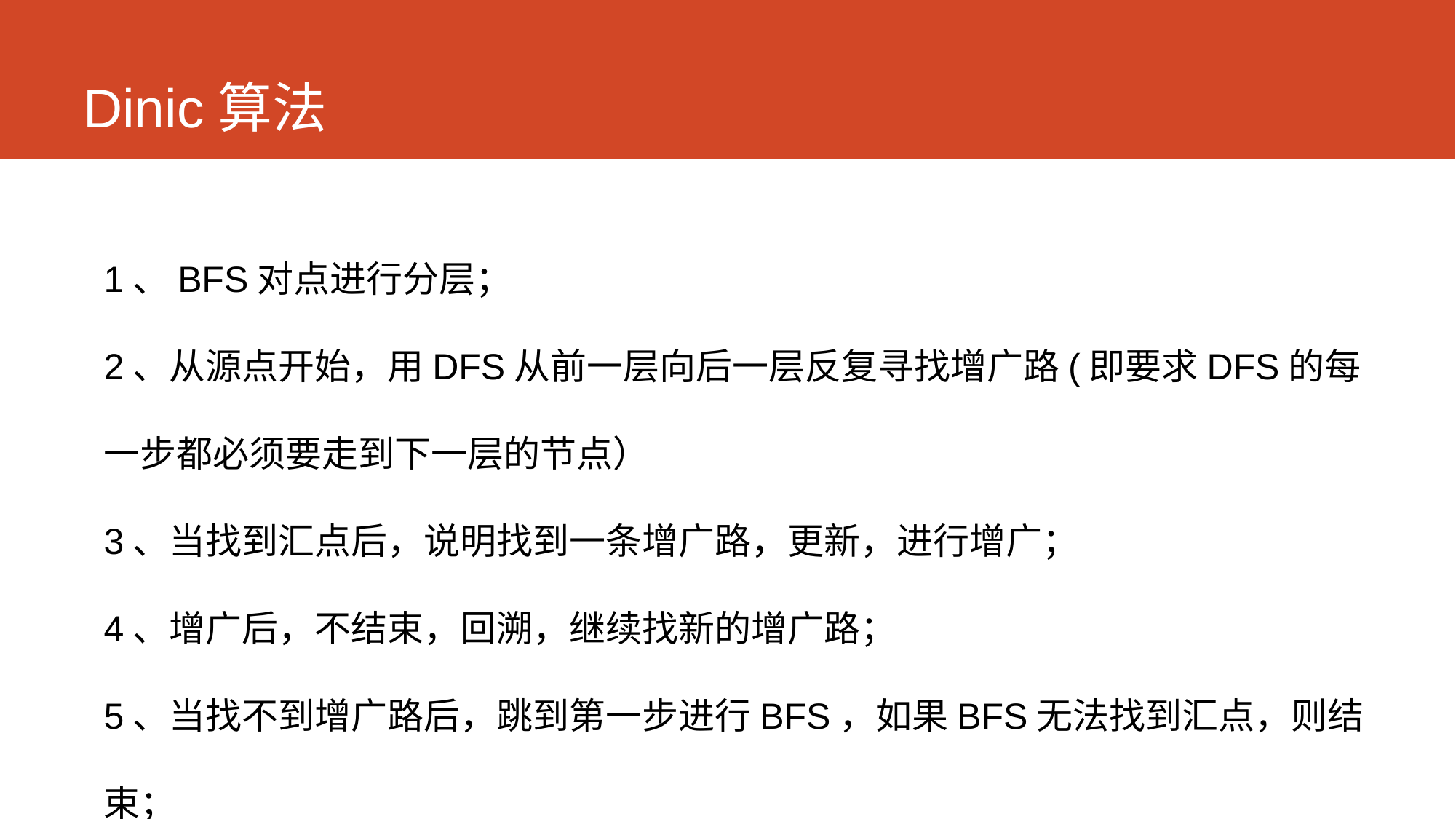

# Dinic算法
1、BFS对点进行分层；
2、从源点开始，用DFS从前一层向后一层反复寻找增广路(即要求DFS的每一步都必须要走到下一层的节点）
3、当找到汇点后，说明找到一条增广路，更新，进行增广；
4、增广后，不结束，回溯，继续找新的增广路；
5、当找不到增广路后，跳到第一步进行BFS，如果BFS无法找到汇点，则结束；